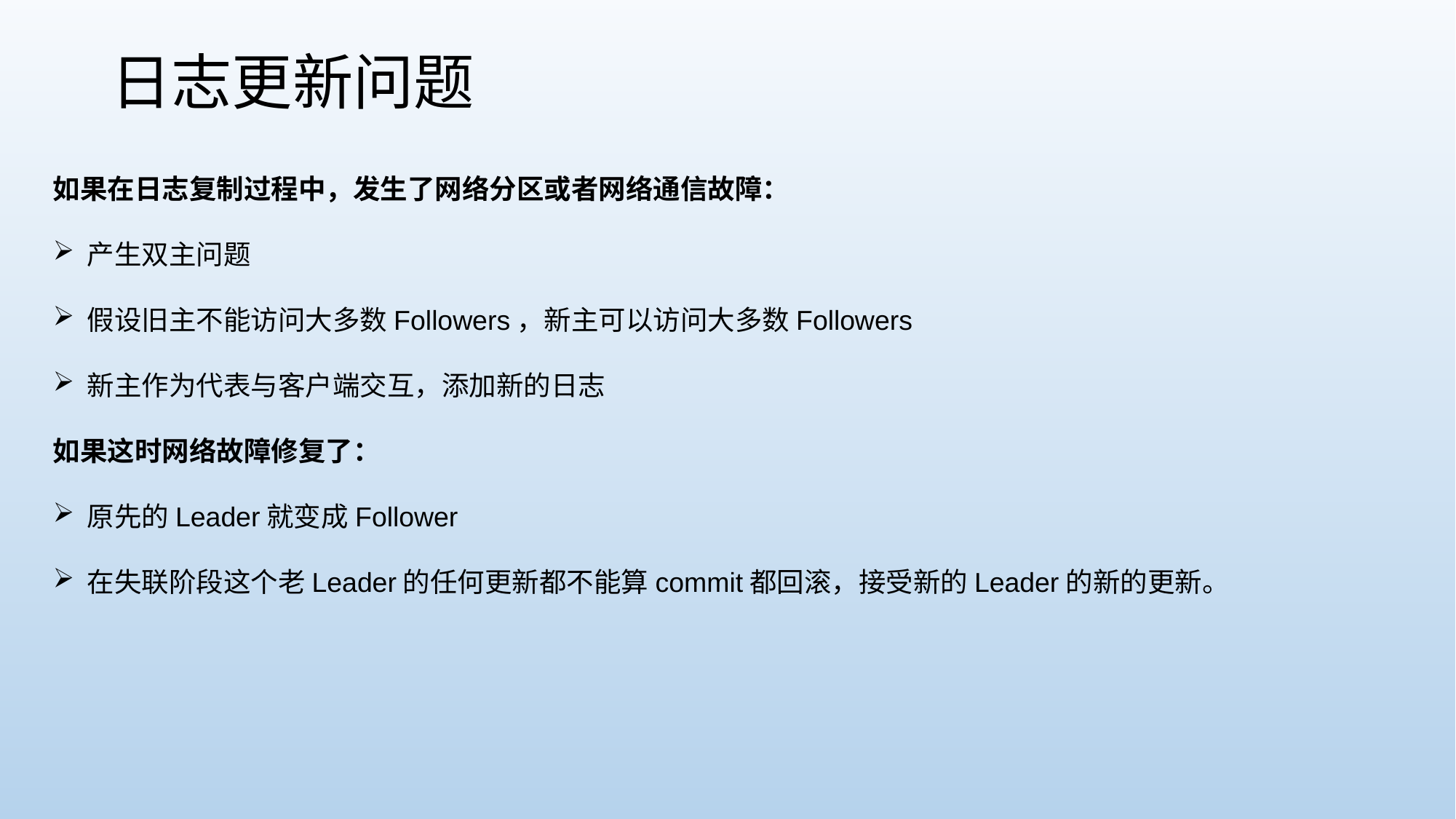

# 日志更新问题
如果在日志复制过程中，发生了网络分区或者网络通信故障：

产生双主问题

假设旧主不能访问大多数Followers，新主可以访问大多数Followers

新主作为代表与客户端交互，添加新的日志

如果这时网络故障修复了：

原先的Leader就变成Follower

在失联阶段这个老Leader的任何更新都不能算commit都回滚，接受新的Leader的新的更新。